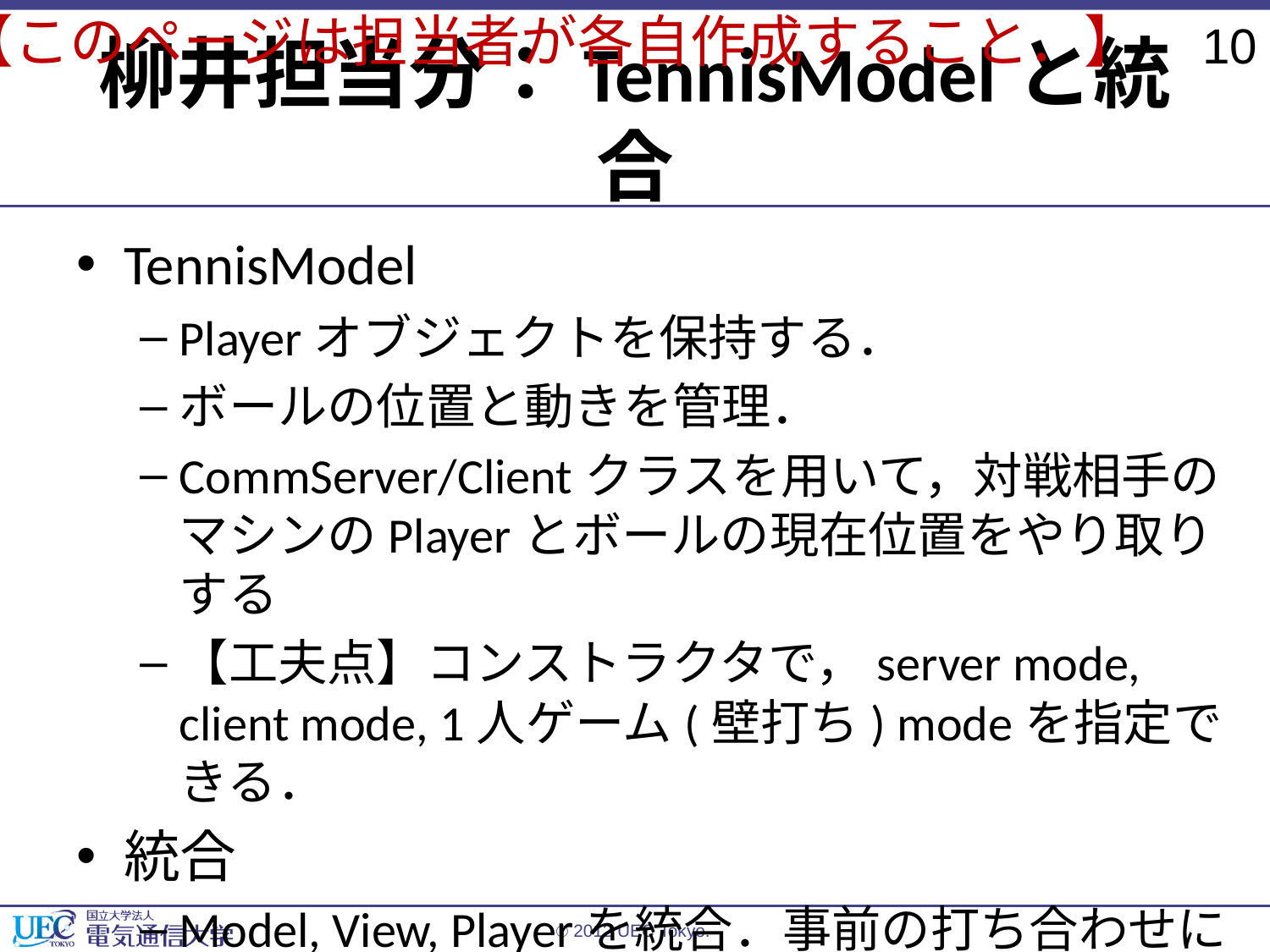

【このページは担当者が各自作成すること．】
# 柳井担当分：TennisModelと統合
TennisModel
Playerオブジェクトを保持する．
ボールの位置と動きを管理．
CommServer/Clientクラスを用いて，対戦相手のマシンのPlayerとボールの現在位置をやり取りする
【工夫点】コンストラクタで，server mode, client mode, 1人ゲーム(壁打ち) modeを指定できる．
統合
Model, View, Playerを統合．事前の打ち合わせに時間を掛けていたので，スムーズに統合できた．